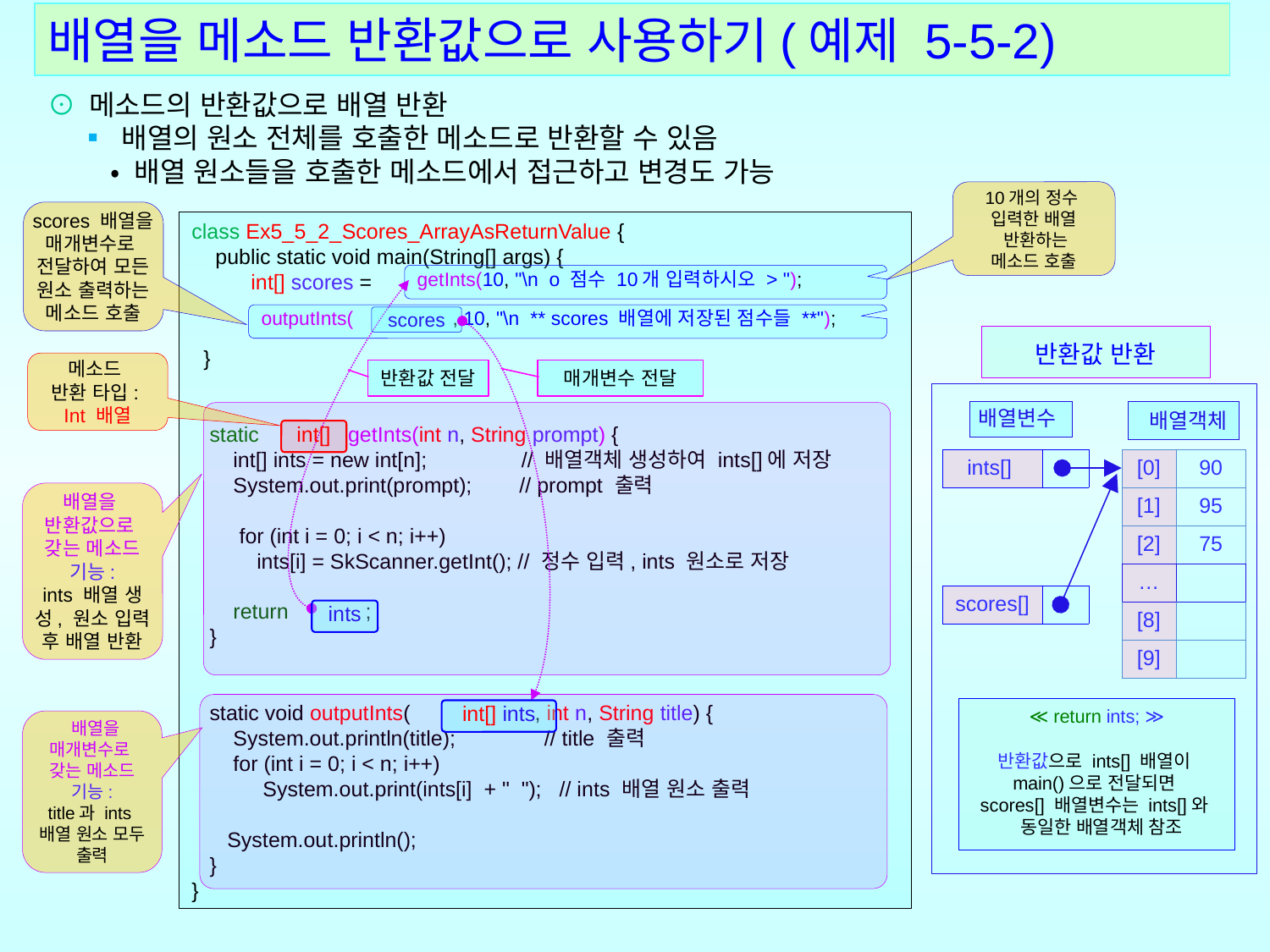

배열을 메소드 반환값으로 사용하기(예제 5-5-2)
⊙ 메소드의 반환값으로 배열 반환
    ▪ 배열의 원소 전체를 호출한 메소드로 반환할 수 있음
        • 배열 원소들을 호출한 메소드에서 접근하고 변경도 가능

10개의 정수
입력한 배열
 반환하는
메소드 호출
scores 배열을 매개변수로
전달하여 모든 원소 출력하는
메소드 호출
class Ex5_5_2_Scores_ArrayAsReturnValue {
    public static void main(String[] args) {
          int[] scores =

  }

   static               getInts(int n, String prompt) {
       int[] ints = new int[n];                // 배열객체 생성하여 ints[]에 저장
       System.out.print(prompt);        // prompt 출력

        for (int i = 0; i < n; i++)
           ints[i] = SkScanner.getInt(); // 정수 입력, ints 원소로 저장

       return             ;
   }

   static void outputInts(                     , int n, String title) {
       System.out.println(title);               // title 출력
       for (int i = 0; i < n; i++)
            System.out.print(ints[i]  + "  ");   // ints 배열 원소 출력

      System.out.println();
   }
}
  getInts(10, "\n  o 점수 10개 입력하시오 > ");
  outputInts(                  , 10, "\n  ** scores 배열에 저장된 점수들 **");
scores

반환값 반환
메소드
반환 타입:
Int 배열
반환값 전달
매개변수 전달

배열변수
배열객체

int[]
| ints[] |  |
| --- | --- |
| [0] | 90 |
| --- | --- |
| [1] | 95 |
| [2] | 75 |
| … |  |
| [8] |  |
| [9] |  |
배열을
반환값으로
갖는 메소드
기능:
ints 배열 생성, 원소 입력 후 배열 반환
| scores[] |  |
| --- | --- |
ints

≪ return ints; ≫

반환값으로 ints[] 배열이
main()으로 전달되면
scores[] 배열변수는 ints[]와
 동일한 배열객체 참조
int[] ints
  배열을
매개변수로
갖는 메소드
기능:
title과 ints
배열 원소 모두 출력